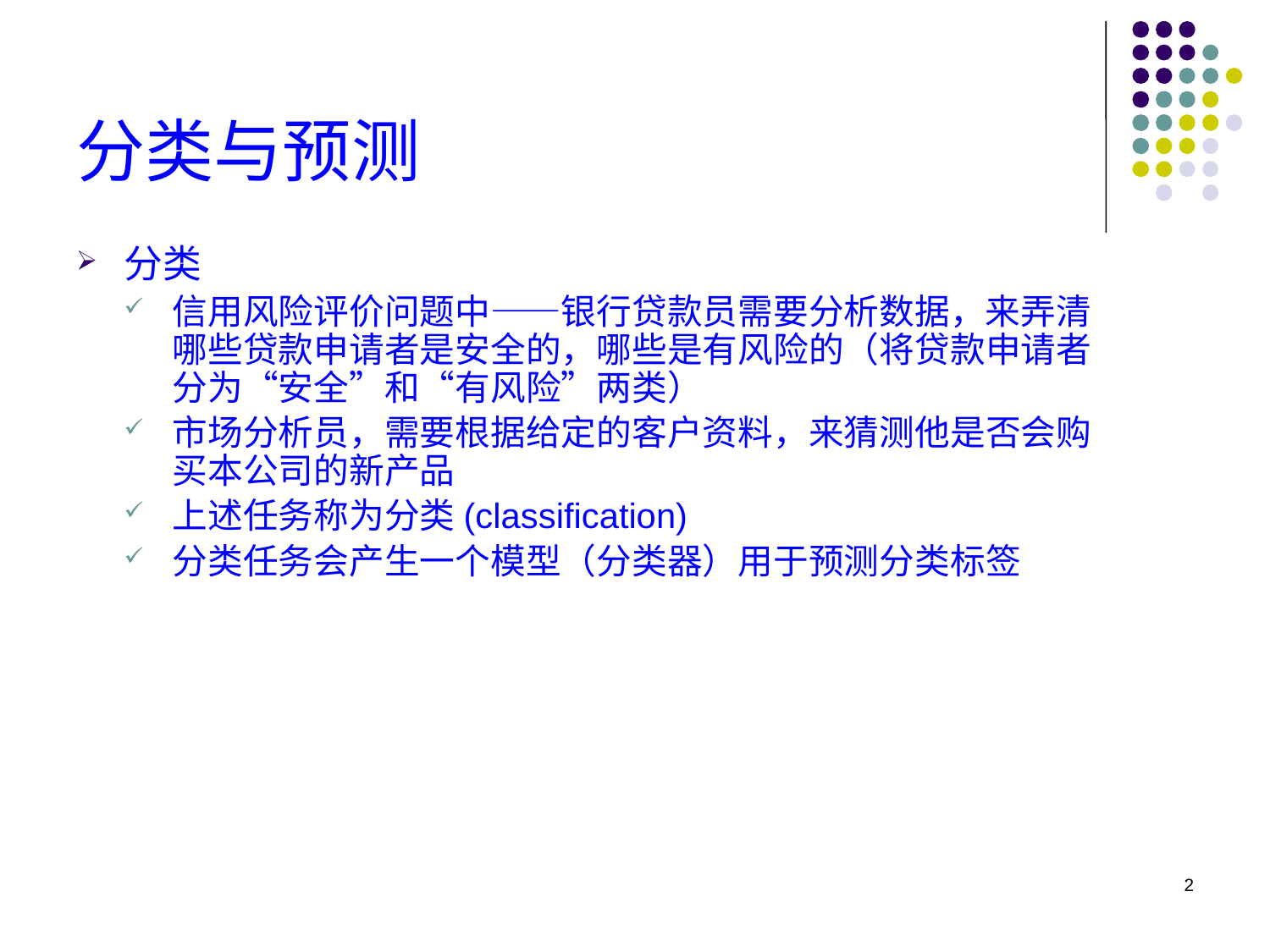

# 分类与预测
分类
信用风险评价问题中——银行贷款员需要分析数据，来弄清哪些贷款申请者是安全的，哪些是有风险的（将贷款申请者分为“安全”和“有风险”两类）
市场分析员，需要根据给定的客户资料，来猜测他是否会购买本公司的新产品
上述任务称为分类(classification)
分类任务会产生一个模型（分类器）用于预测分类标签
2